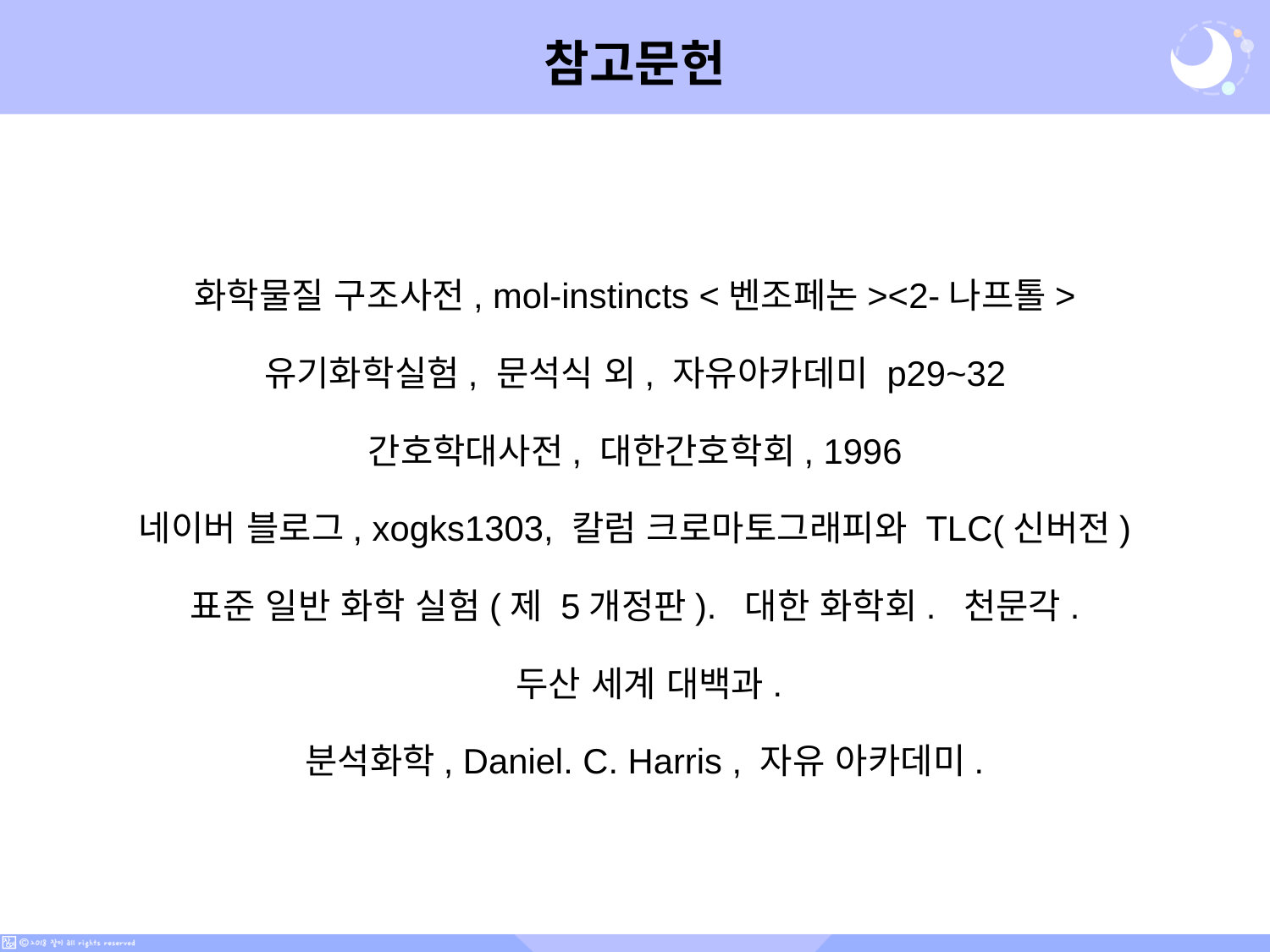

참고문헌
화학물질 구조사전, mol-instincts <벤조페논><2-나프톨>
유기화학실험, 문석식 외, 자유아카데미 p29~32
간호학대사전, 대한간호학회, 1996
네이버 블로그, xogks1303, 칼럼 크로마토그래피와 TLC(신버전)
표준 일반 화학 실험(제 5개정판).  대한 화학회.  천문각.
  두산 세계 대백과.
  분석화학, Daniel. C. Harris , 자유 아카데미.